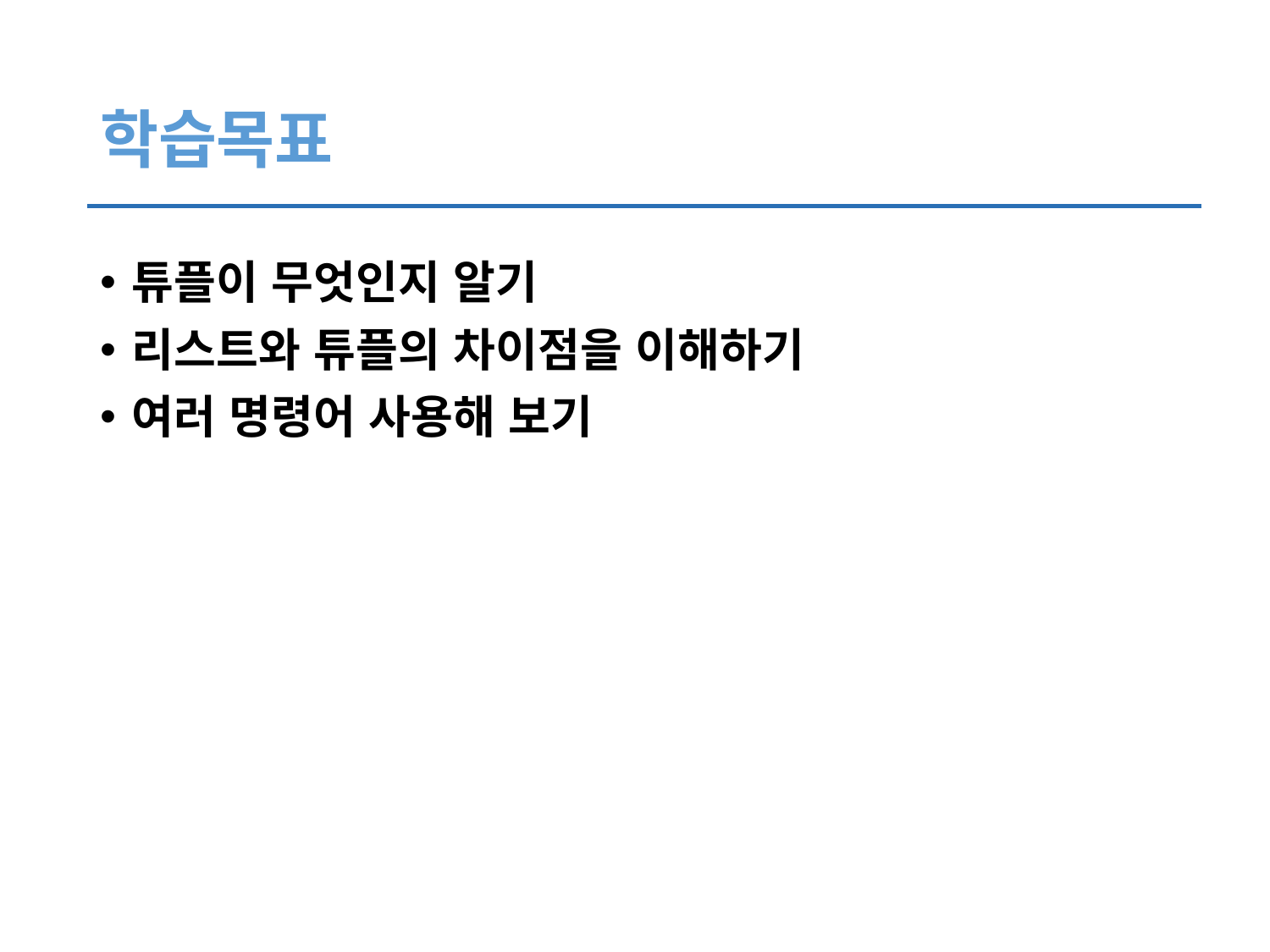

# 학습목표
튜플이 무엇인지 알기
리스트와 튜플의 차이점을 이해하기
여러 명령어 사용해 보기